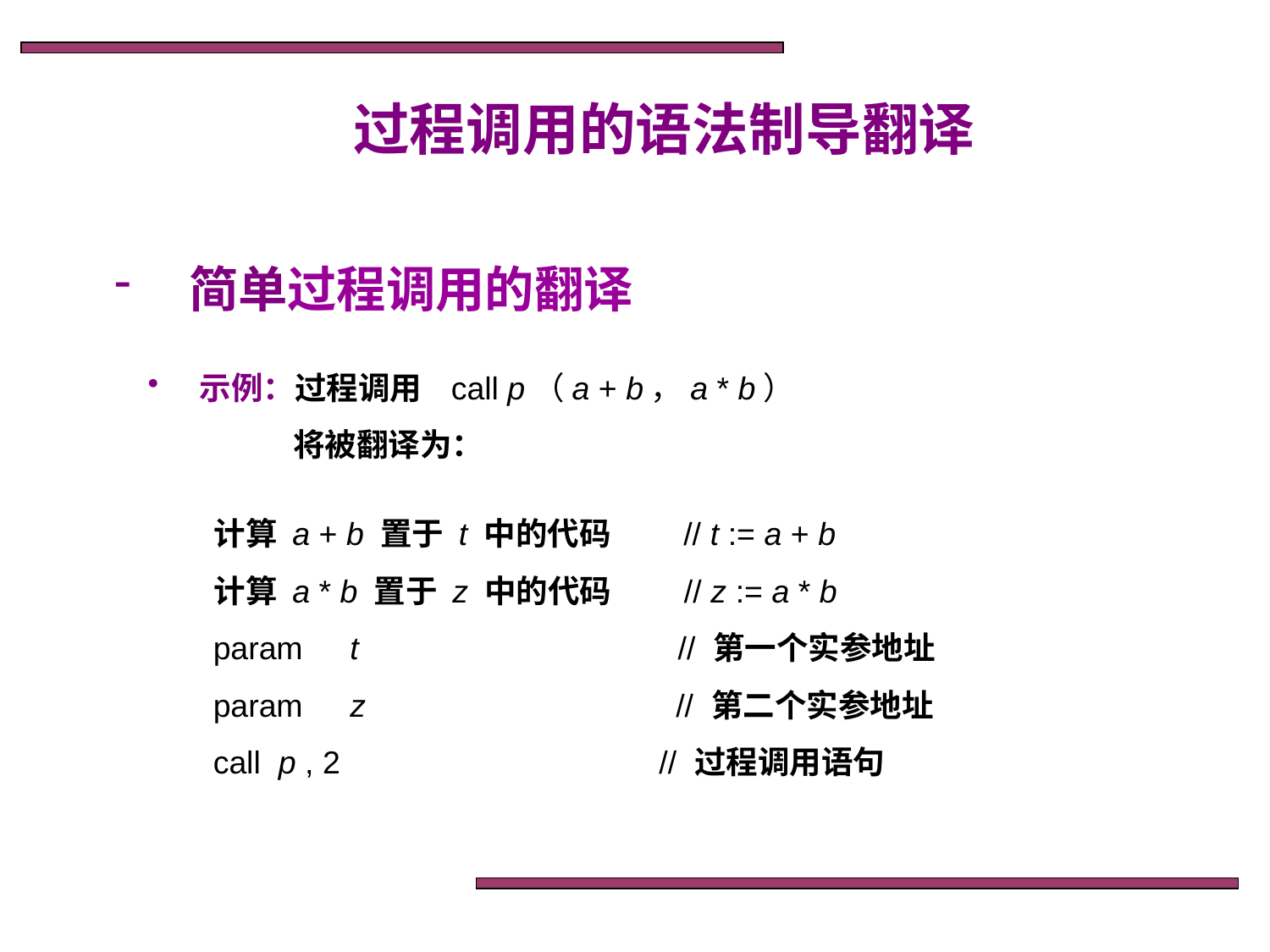

过程调用的语法制导翻译
   简单过程调用的翻译

  示例：过程调用   call p（a + b，a * b）
               将被翻译为：

    计算 a + b 置于 t 中的代码         // t := a + b
    计算 a * b 置于 z 中的代码         // z := a * b
    param　t                                    // 第一个实参地址
    param　z                                   // 第二个实参地址
    call  p , 2                                    // 过程调用语句